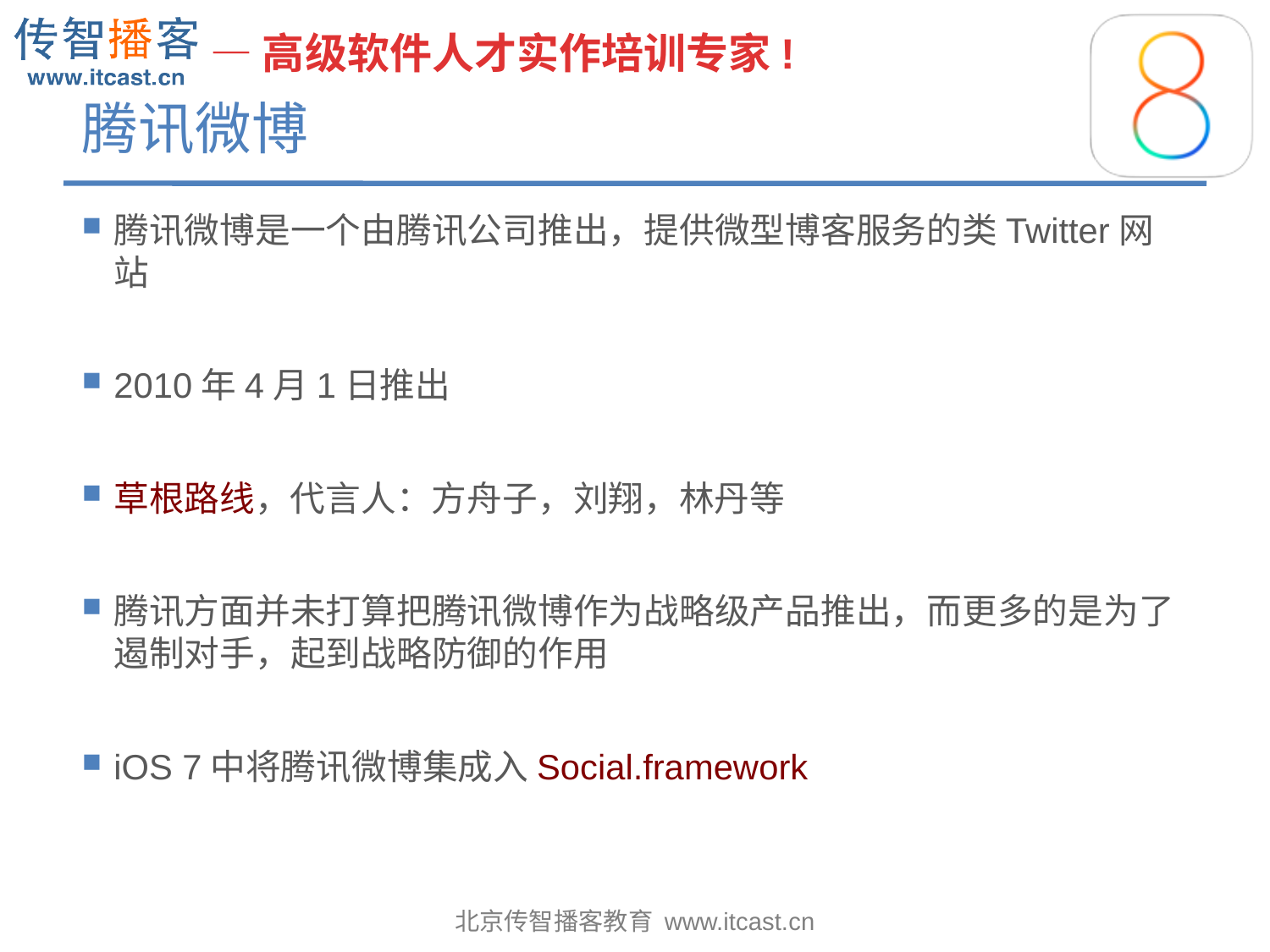

# 腾讯微博
腾讯微博是一个由腾讯公司推出，提供微型博客服务的类Twitter网站

2010年4月1日推出

草根路线，代言人：方舟子，刘翔，林丹等

腾讯方面并未打算把腾讯微博作为战略级产品推出，而更多的是为了遏制对手，起到战略防御的作用

iOS 7中将腾讯微博集成入Social.framework